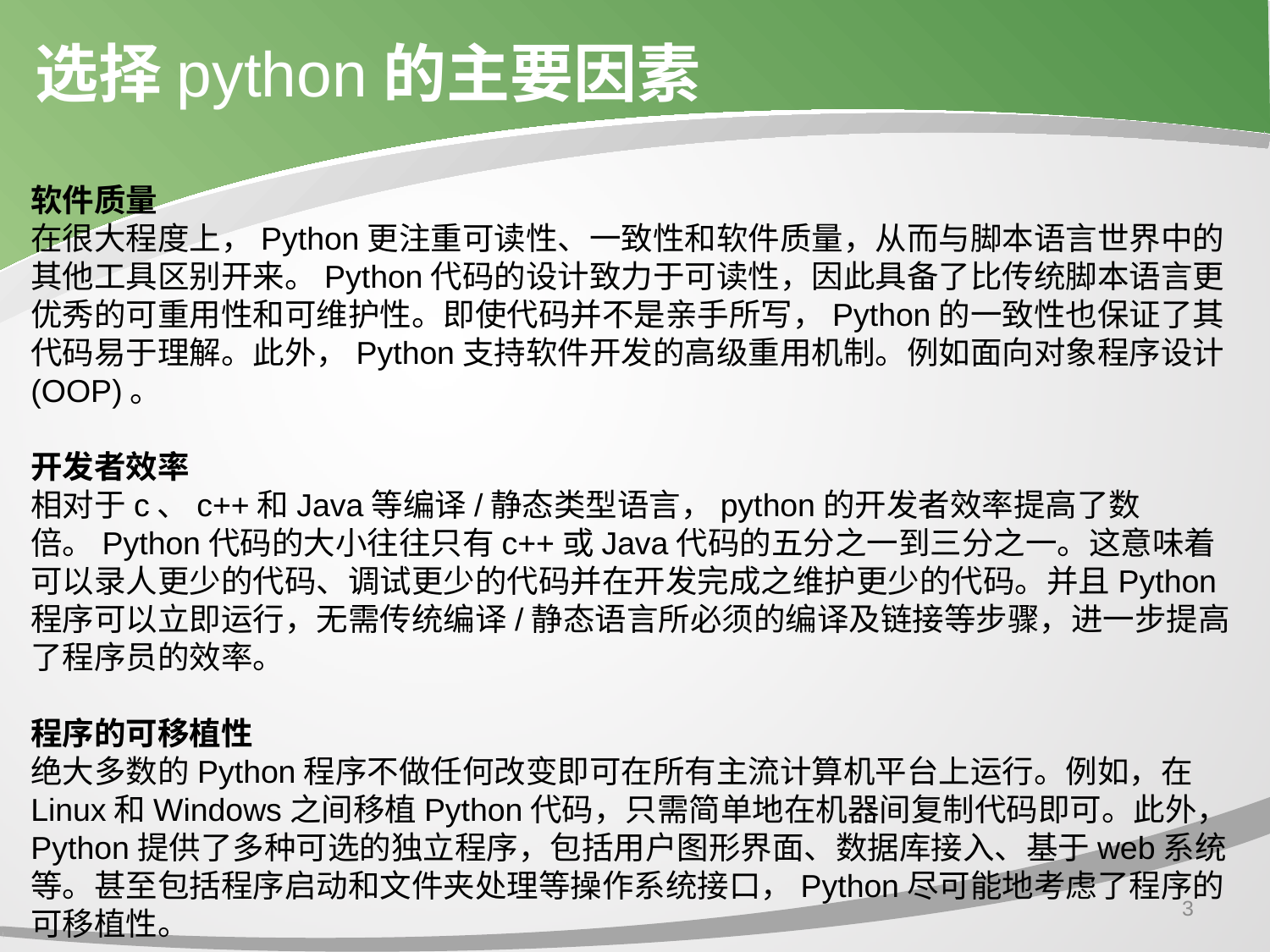

# 选择python的主要因素
软件质量
在很大程度上，Python更注重可读性、一致性和软件质量，从而与脚本语言世界中的其他工具区别开来。Python代码的设计致力于可读性，因此具备了比传统脚本语言更优秀的可重用性和可维护性。即使代码并不是亲手所写，Python的一致性也保证了其代码易于理解。此外，Python支持软件开发的高级重用机制。例如面向对象程序设计(OOP)。

开发者效率
相对于c、c++和Java等编译/静态类型语言，python的开发者效率提高了数倍。Python代码的大小往往只有c++或Java代码的五分之一到三分之一。这意味着可以录人更少的代码、调试更少的代码并在开发完成之维护更少的代码。并且Python程序可以立即运行，无需传统编译/静态语言所必须的编译及链接等步骤，进一步提高了程序员的效率。

程序的可移植性
绝大多数的Python程序不做任何改变即可在所有主流计算机平台上运行。例如，在Linux和Windows之间移植Python代码，只需简单地在机器间复制代码即可。此外，Python提供了多种可选的独立程序，包括用户图形界面、数据库接入、基于web系统等。甚至包括程序启动和文件夹处理等操作系统接口，Python尽可能地考虑了程序的可移植性。
3